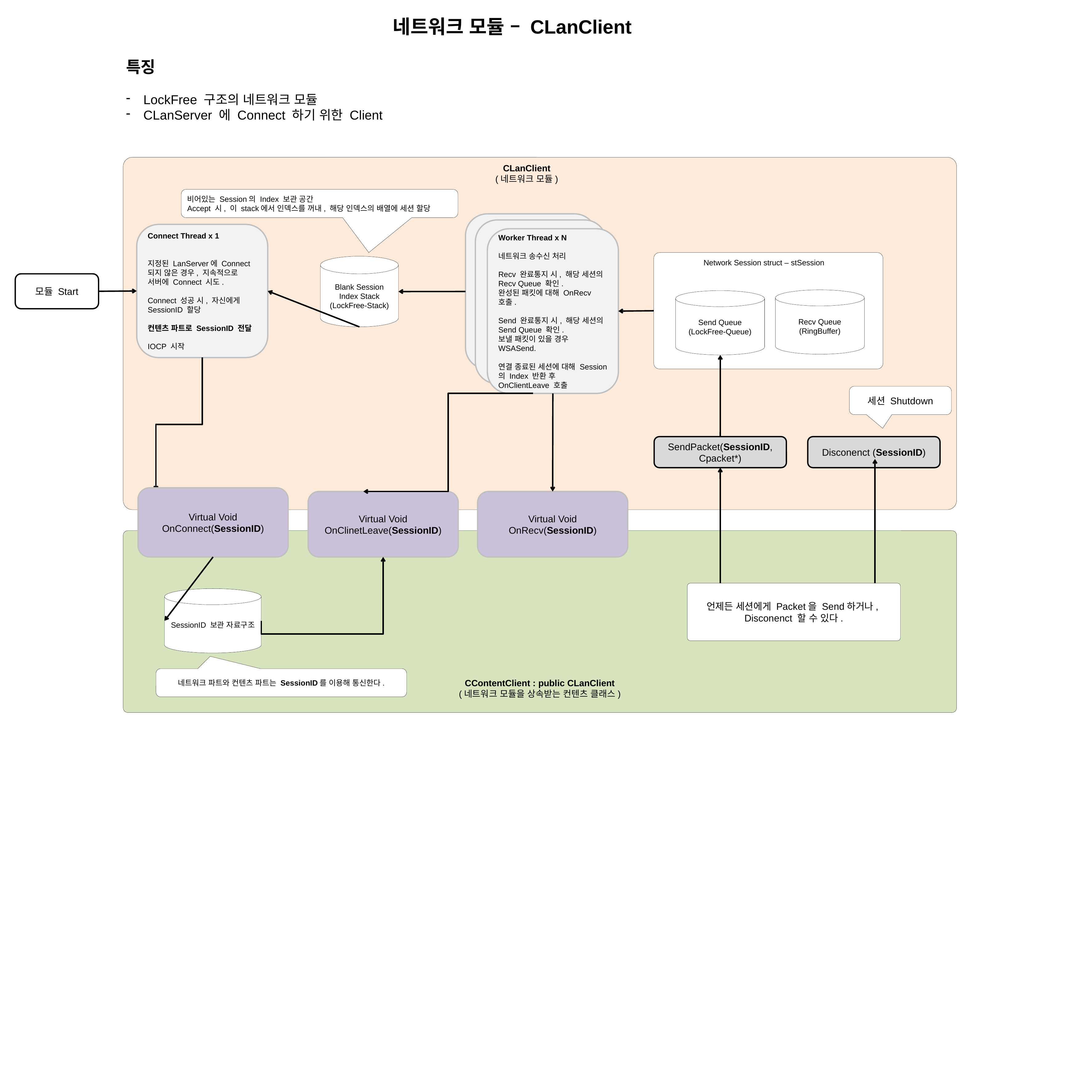

네트워크 모듈 – CLanClient
특징

LockFree 구조의 네트워크 모듈
CLanServer 에 Connect 하기 위한 Client

CLanClient
(네트워크 모듈)
CNetServer
(네트워크 송수신 담당 엔진)
비어있는 Session의 Index 보관 공간
Accept 시, 이 stack에서 인덱스를 꺼내, 해당 인덱스의 배열에 세션 할당

Connect Thread x 1

지정된 LanServer에 Connect되지 않은 경우, 지속적으로 서버에 Connect 시도.

Connect 성공 시, 자신에게 SessionID 할당

컨텐츠 파트로 SessionID 전달

IOCP 시작
Worker Thread x N

네트워크 송수신 처리

Recv 완료통지 시, 해당 세션의 Recv Queue 확인.
완성된 패킷에 대해 OnRecv 호출.

Send 완료통지 시, 해당 세션의 Send Queue 확인.
보낼 패킷이 있을 경우 WSASend.

연결 종료된 세션에 대해 Session의 Index 반환 후 OnClientLeave 호출

Network Session struct – stSession
Blank Session Index Stack
(LockFree-Stack)
모듈 Start
Recv Queue
(RingBuffer)
Send Queue
(LockFree-Queue)
세션 Shutdown
SendPacket(SessionID, Cpacket*)
Disconenct (SessionID)
Virtual Void OnConnect(SessionID)
Virtual Void OnClinetLeave(SessionID)
Virtual Void OnRecv(SessionID)

언제든 세션에게 Packet을 Send하거나,
Disconenct 할 수 있다.
SessionID 보관 자료구조
네트워크 파트와 컨텐츠 파트는 SessionID를 이용해 통신한다.
CContentClient : public CLanClient
(네트워크 모듈을 상속받는 컨텐츠 클래스)